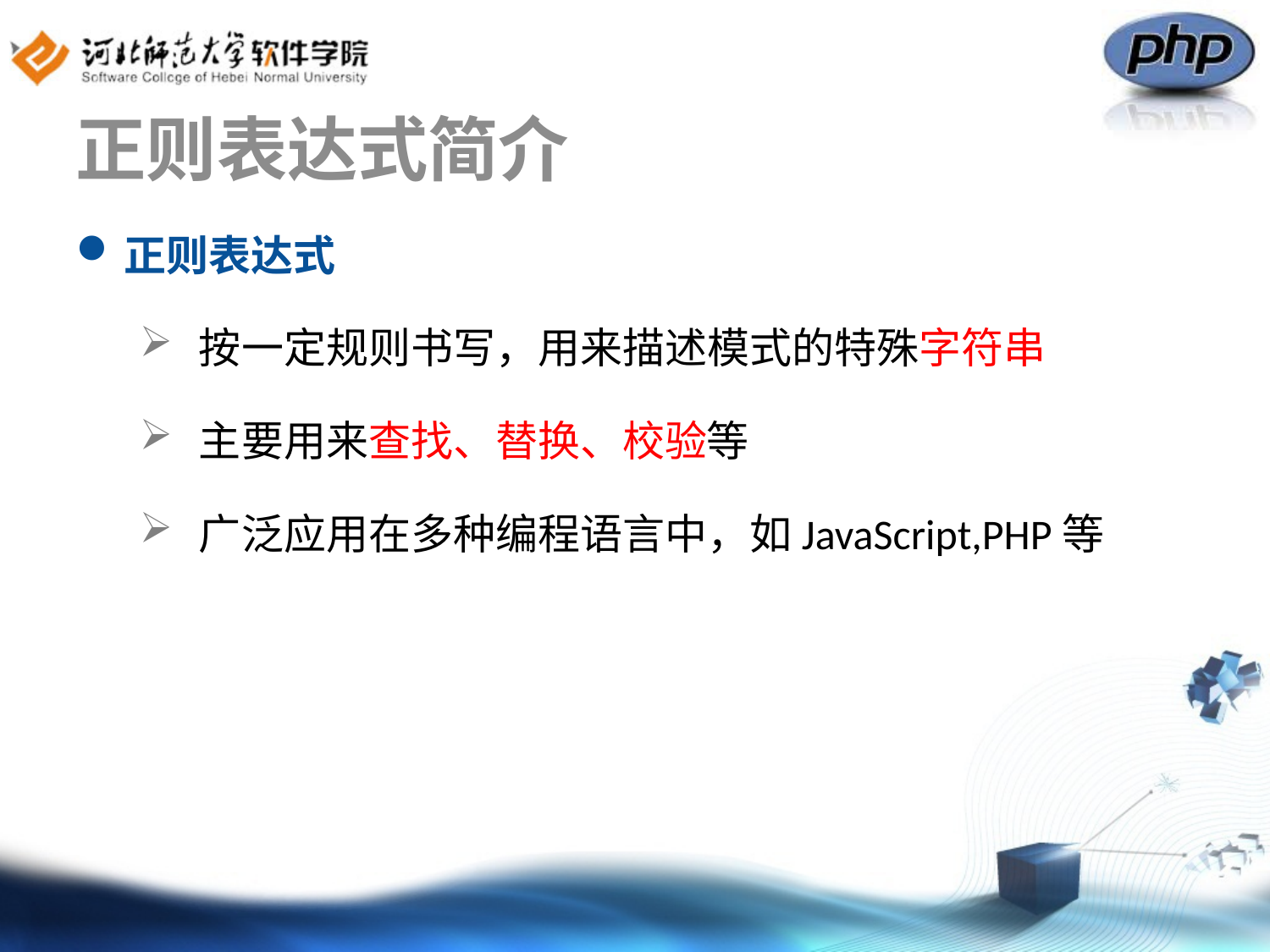

# 正则表达式简介
正则表达式
 按一定规则书写，用来描述模式的特殊字符串
 主要用来查找、替换、校验等
 广泛应用在多种编程语言中，如JavaScript,PHP等